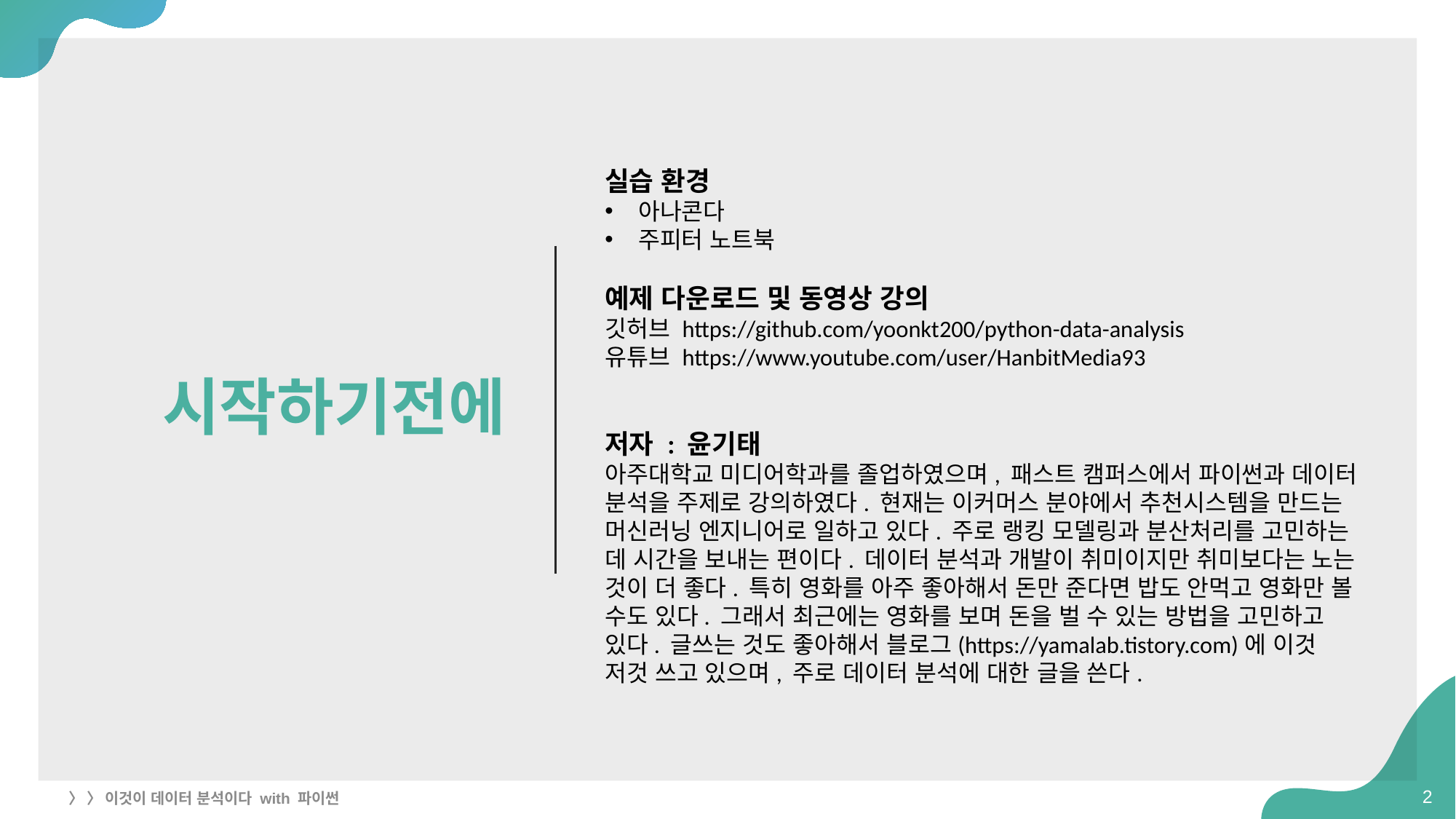

# 시작하기전에

실습 환경
아나콘다
주피터 노트북

예제 다운로드 및 동영상 강의
깃허브 https://github.com/yoonkt200/python-data-analysis
유튜브 https://www.youtube.com/user/HanbitMedia93

저자 : 윤기태
아주대학교 미디어학과를 졸업하였으며, 패스트 캠퍼스에서 파이썬과 데이터 분석을 주제로 강의하였다. 현재는 이커머스 분야에서 추천시스템을 만드는 머신러닝 엔지니어로 일하고 있다. 주로 랭킹 모델링과 분산처리를 고민하는 데 시간을 보내는 편이다. 데이터 분석과 개발이 취미이지만 취미보다는 노는 것이 더 좋다. 특히 영화를 아주 좋아해서 돈만 준다면 밥도 안먹고 영화만 볼 수도 있다. 그래서 최근에는 영화를 보며 돈을 벌 수 있는 방법을 고민하고 있다. 글쓰는 것도 좋아해서 블로그(https://yamalab.tistory.com)에 이것 저것 쓰고 있으며, 주로 데이터 분석에 대한 글을 쓴다.
2
〉 〉 이것이 데이터 분석이다 with 파이썬